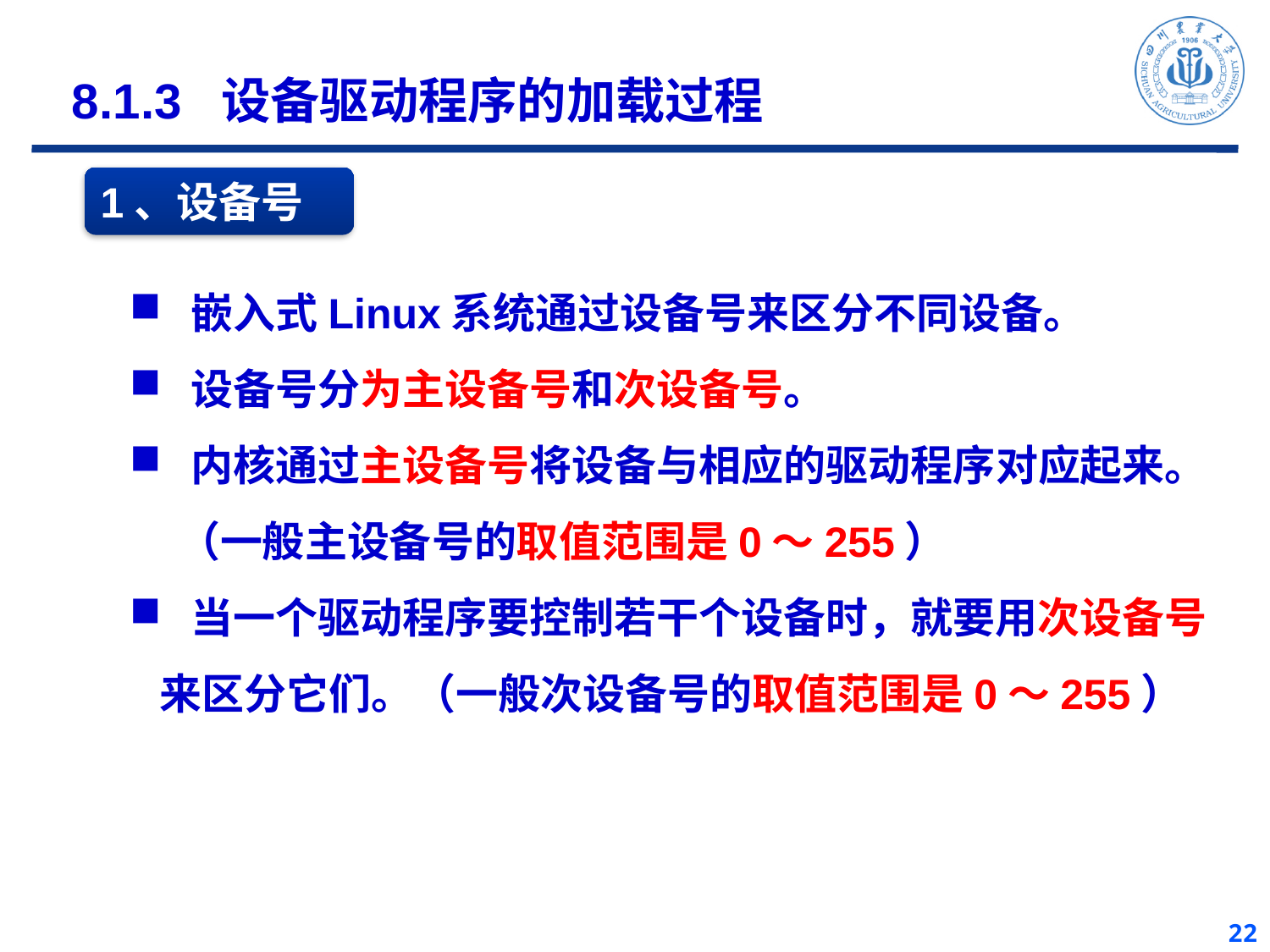

8.1.3  设备驱动程序的加载过程
1、设备号
  嵌入式Linux系统通过设备号来区分不同设备。
  设备号分为主设备号和次设备号。
  内核通过主设备号将设备与相应的驱动程序对应起来。
    （一般主设备号的取值范围是0～255）
  当一个驱动程序要控制若干个设备时，就要用次设备号来区分它们。（一般次设备号的取值范围是0～255）